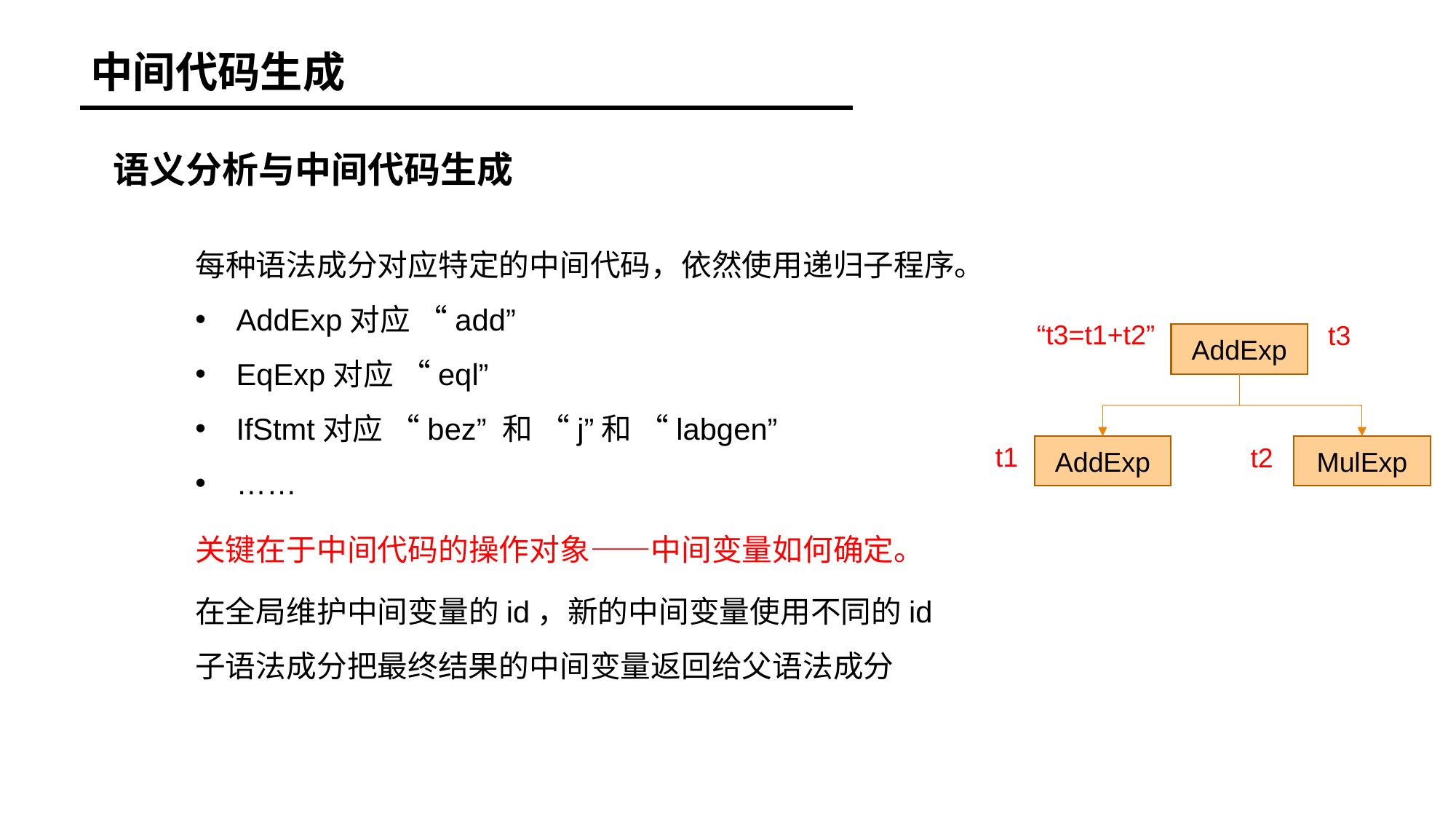

中间代码生成
语义分析与中间代码生成
每种语法成分对应特定的中间代码，依然使用递归子程序。
AddExp对应 “add”
EqExp对应 “eql”
IfStmt对应 “bez” 和 “j”和 “labgen”
……

“t3=t1+t2”
t3
AddExp
t1
t2
AddExp
MulExp
关键在于中间代码的操作对象——中间变量如何确定。
在全局维护中间变量的id，新的中间变量使用不同的id
子语法成分把最终结果的中间变量返回给父语法成分